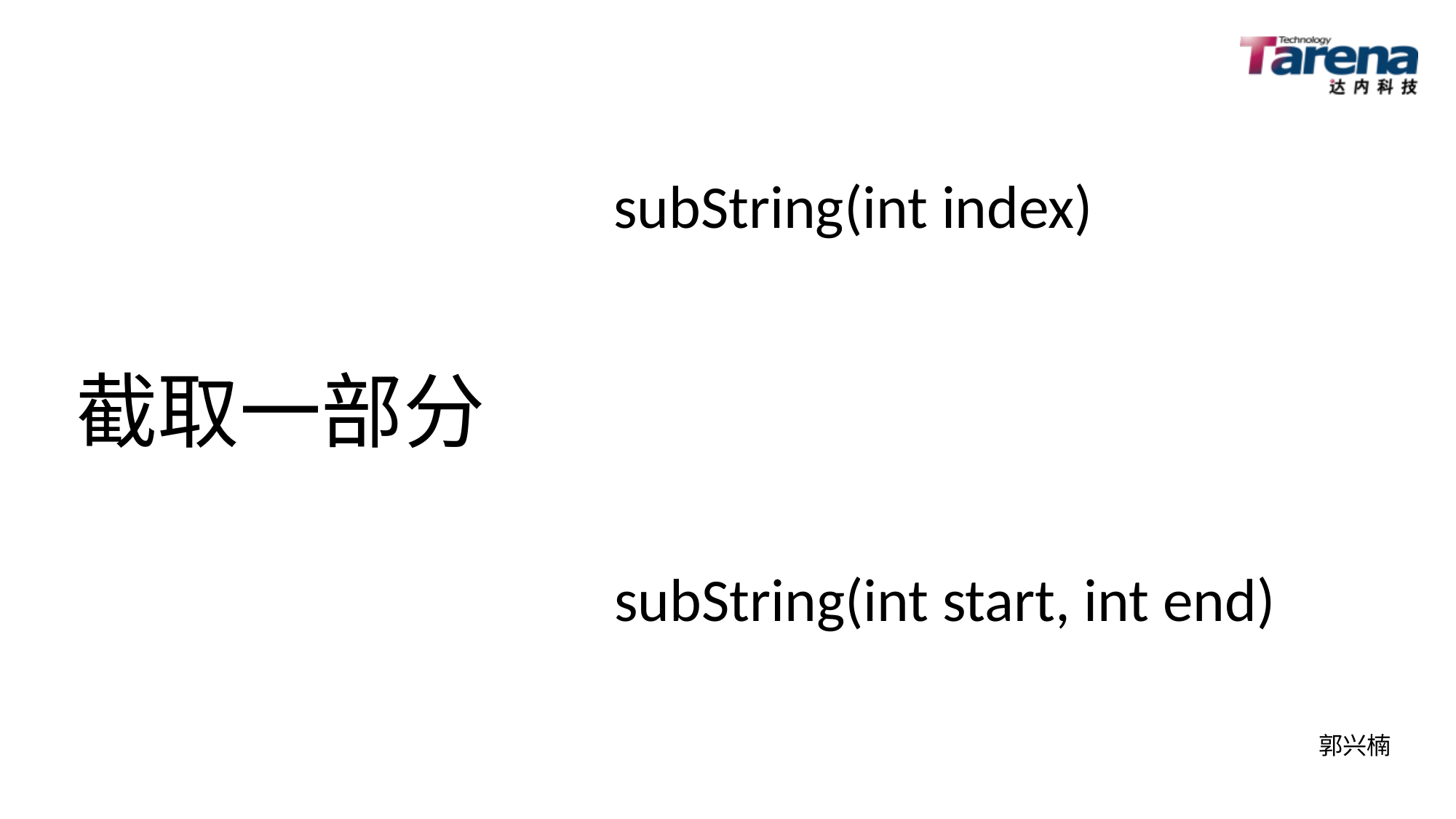

subString(int index)
截取一部分
subString(int start, int end)